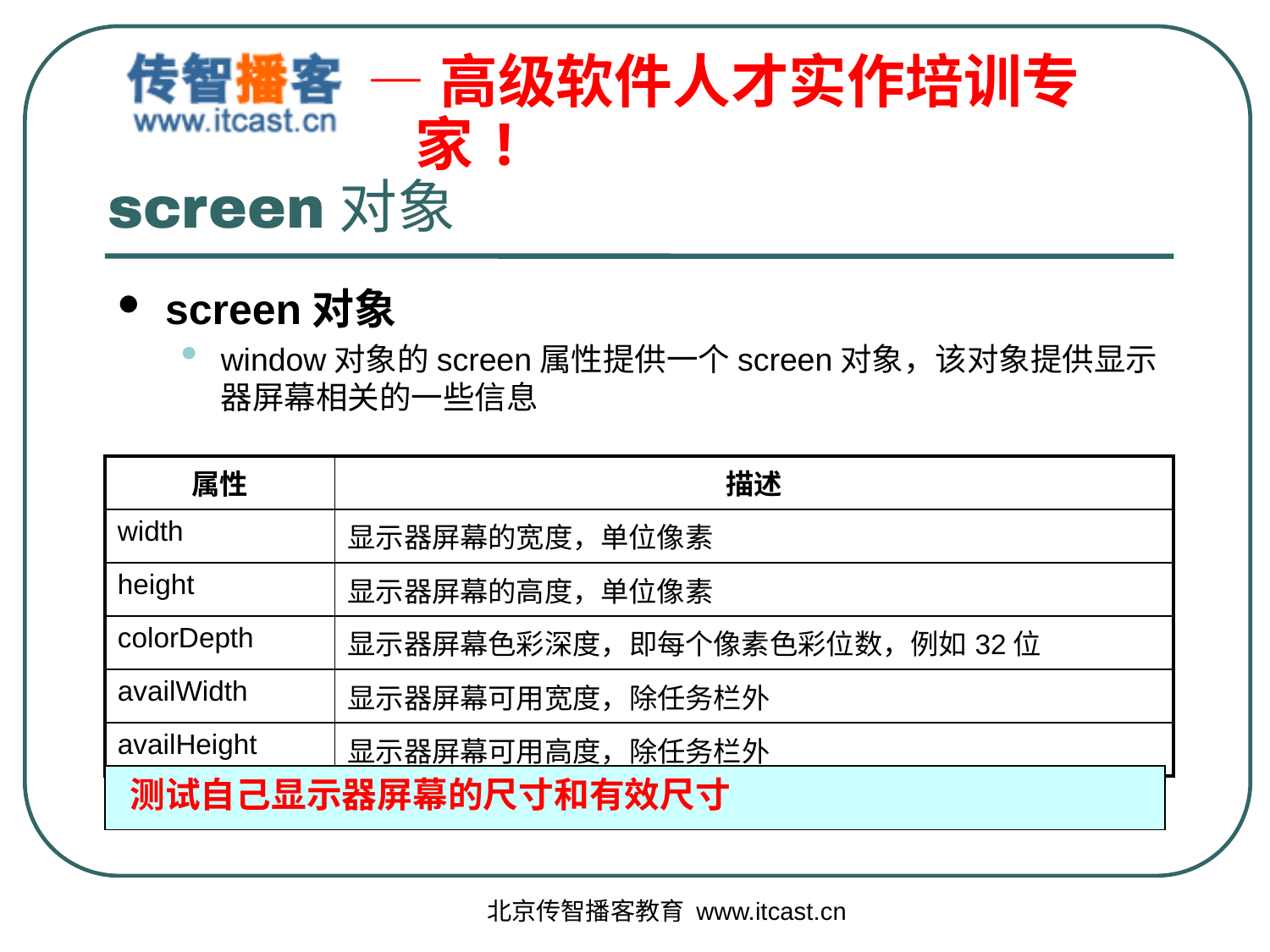

screen对象
screen对象
window对象的screen属性提供一个screen对象，该对象提供显示器屏幕相关的一些信息
| 属性 | 描述 |
| --- | --- |
| width | 显示器屏幕的宽度，单位像素 |
| height | 显示器屏幕的高度，单位像素 |
| colorDepth | 显示器屏幕色彩深度，即每个像素色彩位数，例如32位 |
| availWidth | 显示器屏幕可用宽度，除任务栏外 |
| availHeight | 显示器屏幕可用高度，除任务栏外 |
测试自己显示器屏幕的尺寸和有效尺寸